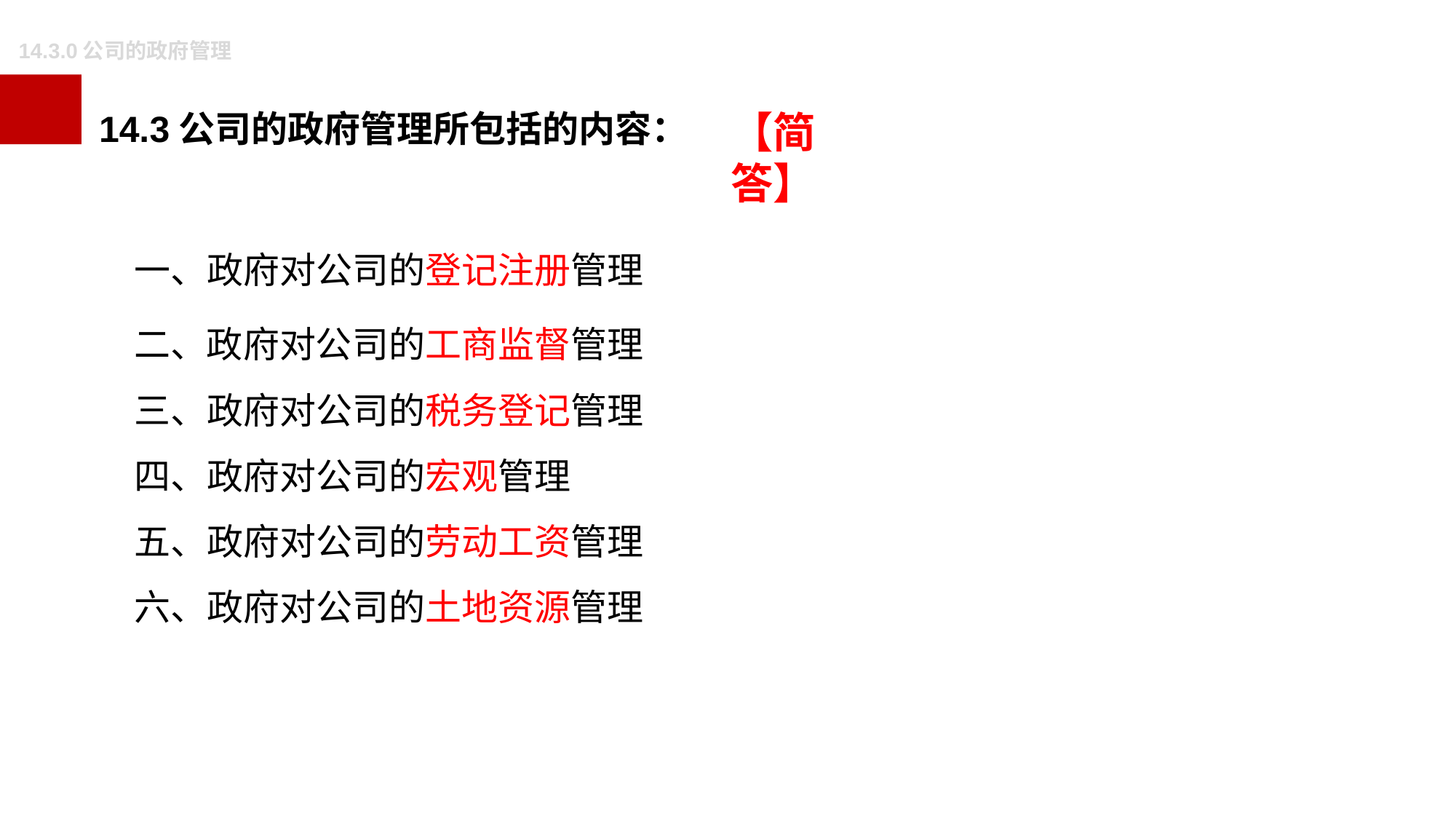

14.3.0公司的政府管理
【简答】
14.3公司的政府管理所包括的内容：
一、政府对公司的登记注册管理
二、政府对公司的工商监督管理
三、政府对公司的税务登记管理
四、政府对公司的宏观管理
五、政府对公司的劳动工资管理
六、政府对公司的土地资源管理